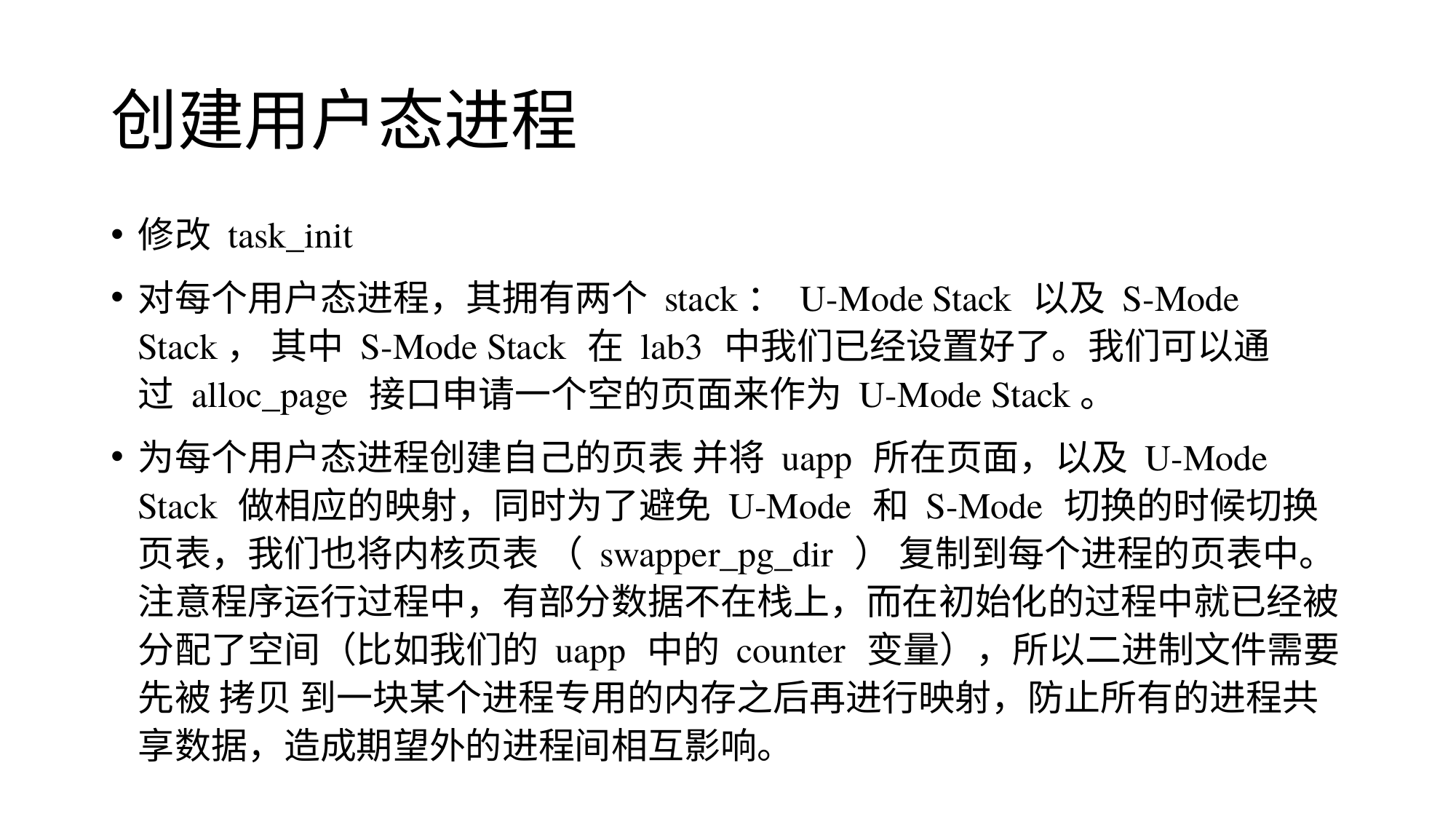

# 创建用户态进程
修改 task_init
对每个用户态进程，其拥有两个 stack： U-Mode Stack 以及 S-Mode Stack， 其中 S-Mode Stack 在 lab3 中我们已经设置好了。我们可以通过 alloc_page 接口申请一个空的页面来作为 U-Mode Stack。
为每个用户态进程创建自己的页表 并将 uapp 所在页面，以及 U-Mode Stack 做相应的映射，同时为了避免 U-Mode 和 S-Mode 切换的时候切换页表，我们也将内核页表 （ swapper_pg_dir ） 复制到每个进程的页表中。注意程序运行过程中，有部分数据不在栈上，而在初始化的过程中就已经被分配了空间（比如我们的 uapp 中的 counter 变量），所以二进制文件需要先被 拷贝 到一块某个进程专用的内存之后再进行映射，防止所有的进程共享数据，造成期望外的进程间相互影响。